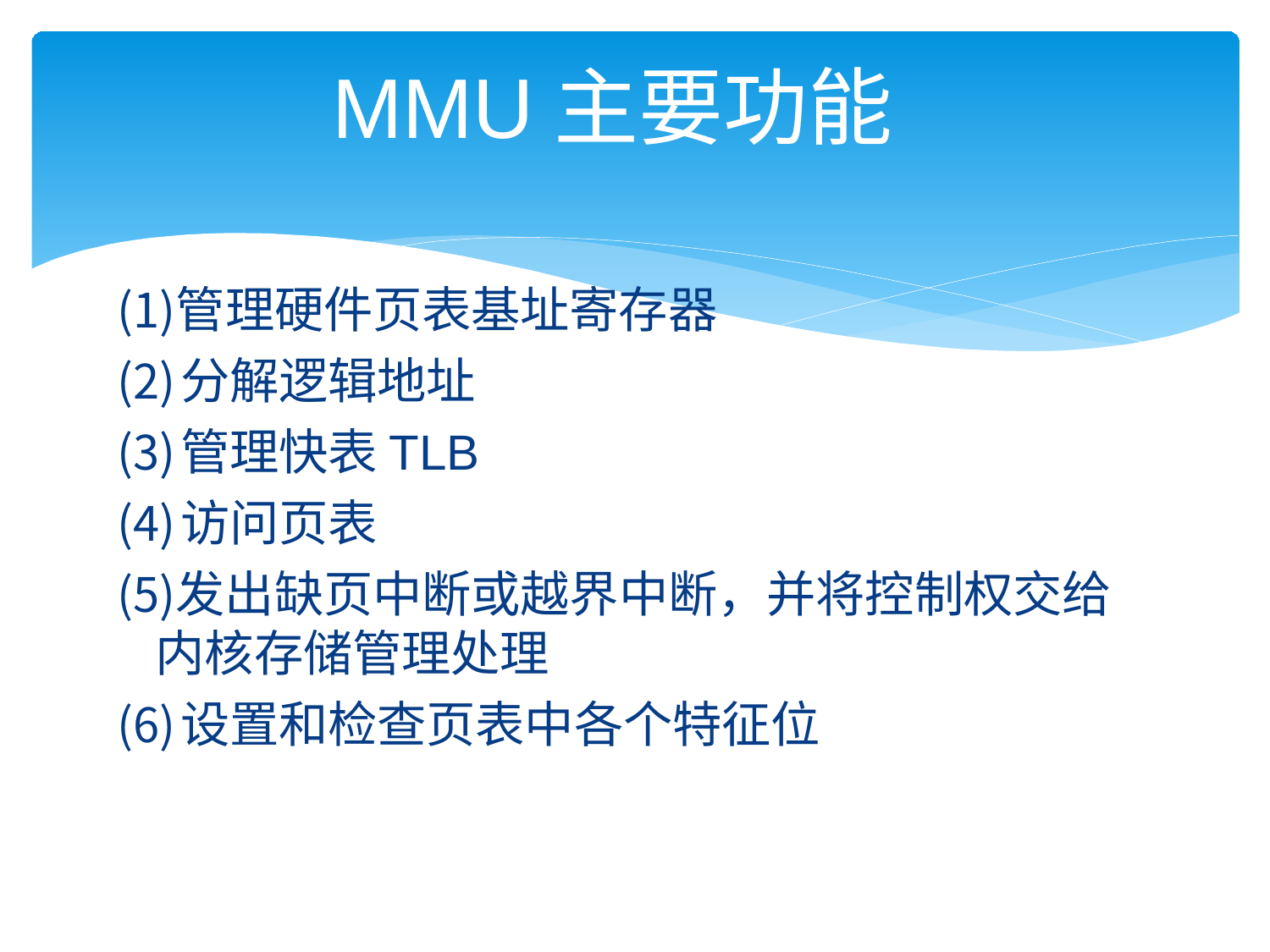

# MMU主要功能
管理硬件页表基址寄存器
分解逻辑地址
管理快表TLB
访问页表
发出缺页中断或越界中断，并将控制权交给 内核存储管理处理
设置和检查页表中各个特征位